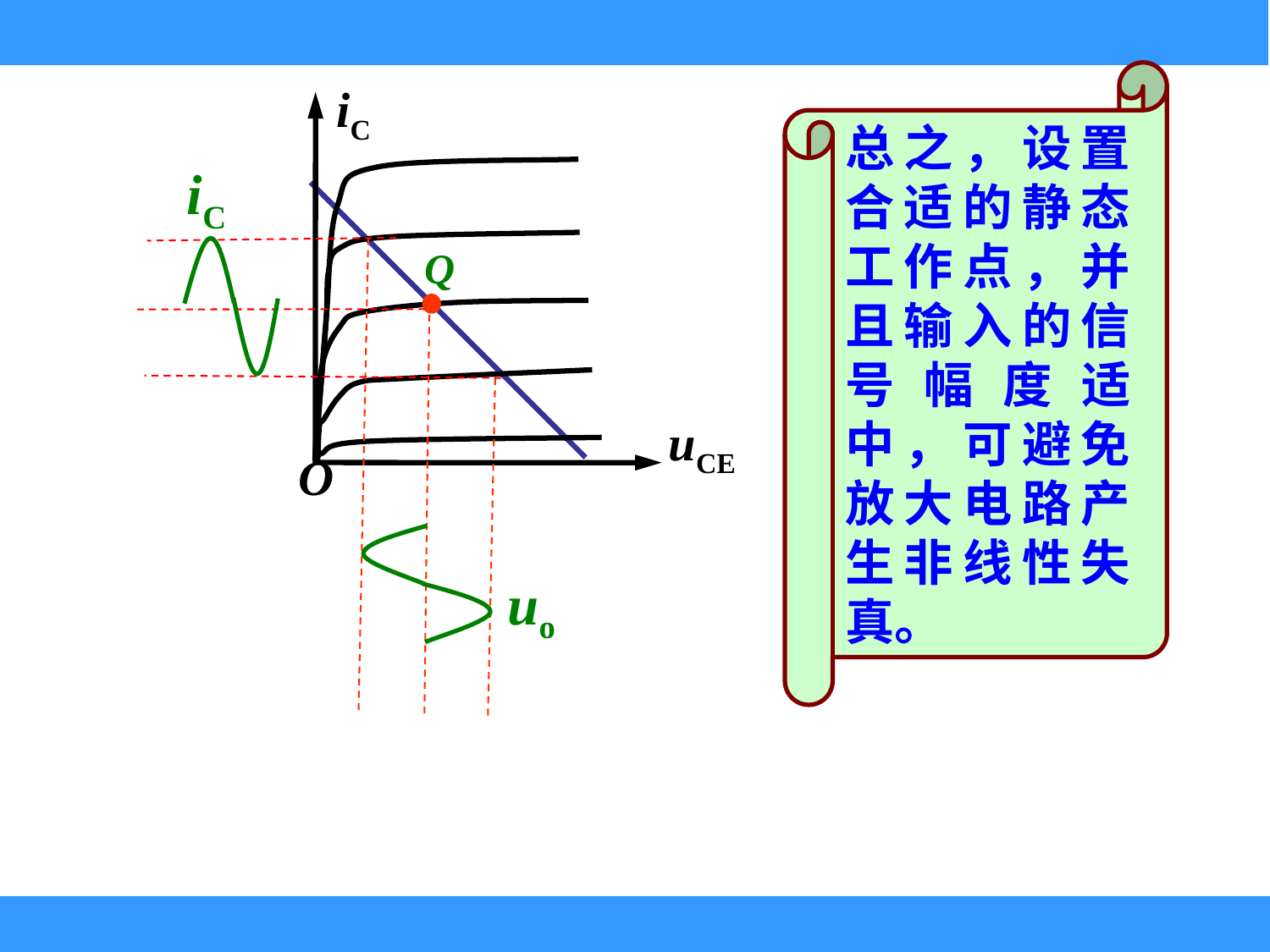

总之，设置合适的静态工作点，并且输入的信号幅度适中，可避免放大电路产生非线性失真。
iC

uCE

O

iC
Q

uo